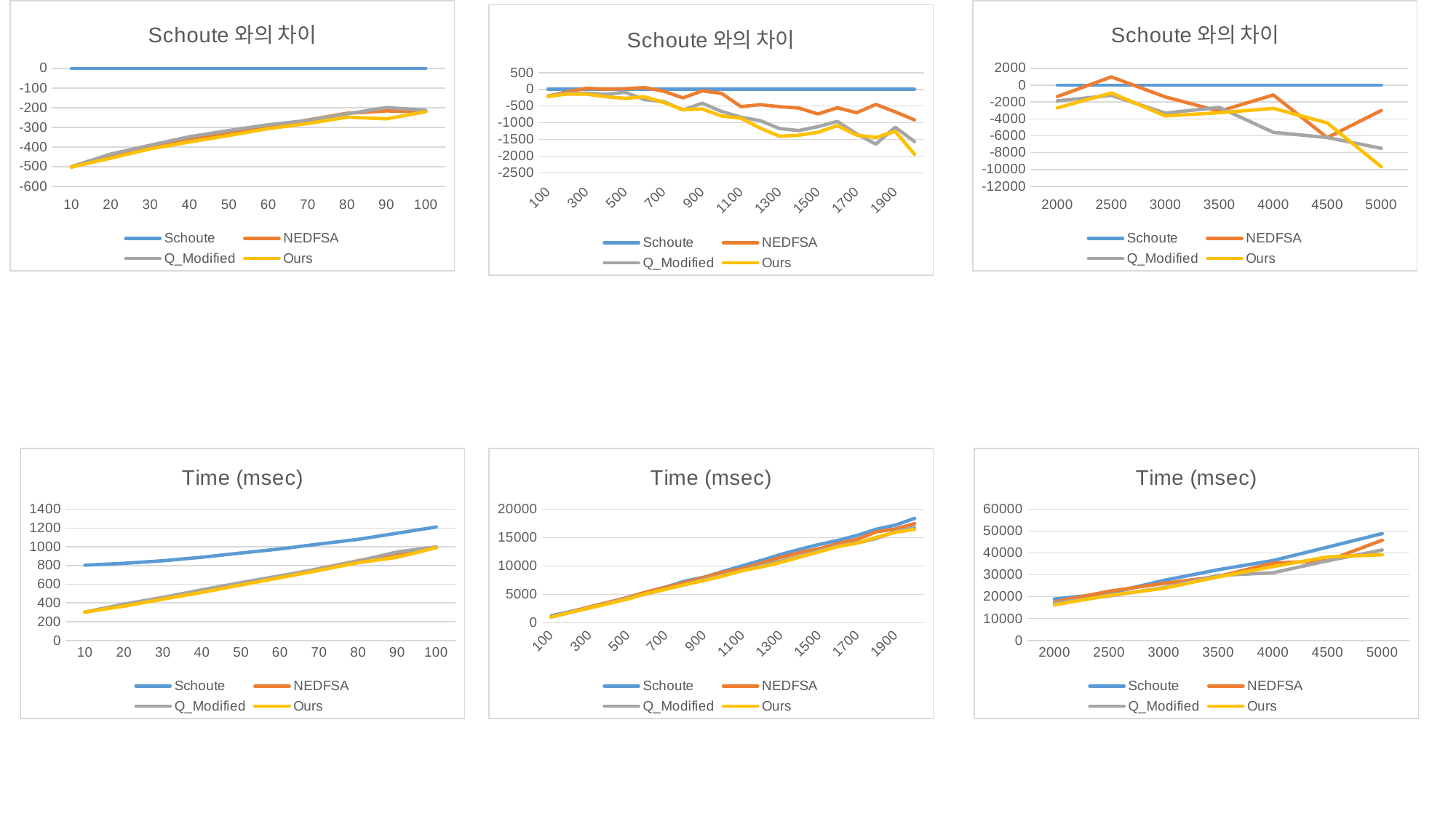

### Chart: Schoute와의 차이

| Category | Schoute | NEDFSA | Q_Modified | Ours |
|---|---|---|---|---|
| 10 | 0.0 | -502.525869100019 | -499.974510000019 | -501.609776600013 |
| 20 | 0.0 | -445.39196660000596 | -436.06531470000493 | -456.75959399999897 |
| 30 | 0.0 | -394.2816682 | -391.1471862 | -409.934476499995 |
| 40 | 0.0 | -356.564435200003 | -347.861837000003 | -374.783984300002 |
| 50 | 0.0 | -328.69076989999894 | -316.14676659999895 | -341.53072599999996 |
| 60 | 0.0 | -300.040764600001 | -286.72670640000194 | -306.836563799999 |
| 70 | 0.0 | -263.039955299992 | -265.0223596999871 | -280.91117409998503 |
| 80 | 0.0 | -228.60959299999604 | -231.84599649999905 | -248.5116447999991 |
| 90 | 0.0 | -216.6555803999961 | -199.54910349999216 | -256.9998311999981 |
| 100 | 0.0 | -219.80511919999196 | -213.542543999985 | -220.683175899989 |

### Chart: Schoute와의 차이

| Category | Schoute | NEDFSA | Q_Modified | Ours |
|---|---|---|---|---|
| 2000 | 0.0 | -1348.122971000601 | -1864.2205040010995 | -2690.7705550006995 |
| 2500 | 0.0 | 980.9235760004012 | -1207.1764250004017 | -922.0236829999994 |
| 3000 | 0.0 | -1396.2234200009007 | -3309.2739930021016 | -3647.510150002403 |
| 3500 | 0.0 | -3088.152426003602 | -2637.3611550026 | -3272.441739003203 |
| 4000 | 0.0 | -1160.174880001301 | -5595.842171004901 | -2755.7318190028964 |
| 4500 | 0.0 | -6225.384366006401 | -6214.2807860058965 | -4476.591647004498 |
| 5000 | 0.0 | -2996.291935003006 | -7495.563250007202 | -9689.815829008905 |

### Chart: Schoute와의 차이

| Category | Schoute | NEDFSA | Q_Modified | Ours |
|---|---|---|---|---|
| 100 | 0.0 | -202.83477719999996 | -203.20976199999996 | -214.73398739999993 |
| 200 | 0.0 | -74.04226740000013 | -112.5580344 | -139.7461889000001 |
| 300 | 0.0 | 33.35593769998968 | -111.84051409998028 | -144.61860969998997 |
| 400 | 0.0 | 7.277288500009945 | -150.17920829997 | -220.51053089998004 |
| 500 | 0.0 | 19.462351599970134 | -86.0714093000006 | -269.75736380001035 |
| 600 | 0.0 | 52.22594519999984 | -309.46316939995995 | -221.67965220002043 |
| 700 | 0.0 | -58.52083589997983 | -365.15408019995994 | -390.9443493999697 |
| 800 | 0.0 | -255.69621899997037 | -618.7255505999401 | -607.0012085999597 |
| 900 | 0.0 | -45.36184289997982 | -416.19039150001026 | -587.0996392999596 |
| 1000 | 0.0 | -122.09212350003145 | -662.97729790003 | -799.1507180000608 |
| 1100 | 0.0 | -517.3897614000198 | -833.2091305000704 | -862.192305400029 |
| 1200 | 0.0 | -459.57756940020045 | -938.2417316002011 | -1162.6576239002006 |
| 1300 | 0.0 | -517.7410731001 | -1172.6396658002013 | -1403.3340375003008 |
| 1400 | 0.0 | -560.5570047001002 | -1234.3064311003 | -1373.8731049003 |
| 1500 | 0.0 | -736.5946165004007 | -1115.6675466003999 | -1284.7053883004992 |
| 1600 | 0.0 | -551.6822854003003 | -958.8778709005 | -1087.1601385003996 |
| 1700 | 0.0 | -699.6421100000989 | -1334.462692900499 | -1370.3726502002992 |
| 1800 | 0.0 | -451.9989345003996 | -1638.8734888009003 | -1441.2179671005997 |
| 1900 | 0.0 | -673.9244879004 | -1134.1340014007 | -1257.8777042004003 |
| 2000 | 0.0 | -914.9108219006994 | -1564.2191154008979 | -1943.5157812008983 |

### Chart: Time (msec)

| Category | Schoute | NEDFSA | Q_Modified | Ours |
|---|---|---|---|---|
| 10 | 803.382240000018 | 300.856370899999 | 303.407729999999 | 301.772463400005 |
| 20 | 822.755211100003 | 377.363244499997 | 386.689896399998 | 365.995617100004 |
| 30 | 850.776056199998 | 456.494387999998 | 459.628869999998 | 440.841579700003 |
| 40 | 888.247392000001 | 531.682956799998 | 540.385554999998 | 513.463407699999 |
| 50 | 933.364028499999 | 604.6732586 | 617.2172619 | 591.833302499999 |
| 60 | 976.8168797 | 676.776115099999 | 690.090173299998 | 669.980315900001 |
| 70 | 1029.01392769999 | 765.973972399998 | 763.991568000003 | 748.102753600005 |
| 80 | 1079.3971481 | 850.787555100004 | 847.551151600001 | 830.885503300001 |
| 90 | 1144.5835707 | 927.927990300004 | 945.034467200008 | 887.583739500002 |
| 100 | 1211.02183039999 | 991.216711199998 | 997.479286400005 | 990.338654500001 |

### Chart: Time (msec)

| Category | Schoute | NEDFSA | Q_Modified | Ours |
|---|---|---|---|---|
| 100 | 1214.4229962 | 1011.588219 | 1011.2132342 | 999.6890088 |
| 200 | 1939.79489189999 | 1865.75262449999 | 1827.23685749999 | 1800.04870299999 |
| 300 | 2725.74011889995 | 2759.09605659994 | 2613.89960479997 | 2581.12150919996 |
| 400 | 3582.06060919988 | 3589.33789769989 | 3431.88140089991 | 3361.5500782999 |
| 500 | 4426.43994239984 | 4445.90229399981 | 4340.36853309984 | 4156.68257859983 |
| 600 | 5388.52646169975 | 5440.75240689975 | 5079.06329229979 | 5166.84680949973 |
| 700 | 6287.86794569965 | 6229.34710979967 | 5922.71386549969 | 5896.92359629968 |
| 800 | 7325.57579659961 | 7069.87957759964 | 6706.85024599967 | 6718.57458799965 |
| 900 | 8027.23818189959 | 7981.87633899961 | 7611.04779039958 | 7440.1385425996305 |
| 1000 | 9041.06022949964 | 8918.96810599961 | 8378.08293159961 | 8241.90951149958 |
| 1100 | 10044.9849353997 | 9527.59517399968 | 9211.77580489963 | 9182.79262999967 |
| 1200 | 10992.7593187998 | 10533.1817493996 | 10054.5175871996 | 9830.1016948996 |
| 1300 | 12025.2415000999 | 11507.5004269998 | 10852.6018342997 | 10621.9074625996 |
| 1400 | 12942.4090600002 | 12381.8520553001 | 11708.1026288999 | 11568.5359550999 |
| 1500 | 13777.2973979004 | 13040.7027814 | 12661.6298513 | 12492.5920095999 |
| 1600 | 14512.3551763006 | 13960.6728909003 | 13553.4773054001 | 13425.1950378002 |
| 1700 | 15398.6655103007 | 14699.0234003006 | 14064.2028174002 | 14028.2928601004 |
| 1800 | 16483.8578360014 | 16031.858901501 | 14844.9843472005 | 15042.6398689008 |
| 1900 | 17198.7904139015 | 16524.8659260011 | 16064.6564125008 | 15940.9127097011 |
| 2000 | 18389.3432820022 | 17474.4324601015 | 16825.1241666013 | 16445.8275008013 |

### Chart: Time (msec)

| Category | Schoute | NEDFSA | Q_Modified | Ours |
|---|---|---|---|---|
| 2000 | 18956.4021780021 | 17608.2792070015 | 17092.181674001 | 16265.6316230014 |
| 2500 | 21533.8324420032 | 22514.7560180036 | 20326.6560170028 | 20611.8087590032 |
| 3000 | 27460.2276690073 | 26064.0042490064 | 24150.9536760052 | 23812.7175190049 |
| 3500 | 32350.3339490116 | 29262.181523008 | 29712.972794009 | 29077.8922100084 |
| 4000 | 36547.4937510147 | 35387.3188710134 | 30951.6515800098 | 33791.7619320118 |
| 4500 | 42670.0338580205 | 36444.6494920141 | 36455.7530720146 | 38193.442211016 |
| 5000 | 48859.3306590256 | 45863.0387240226 | 41363.7674090184 | 39169.5148300167 |